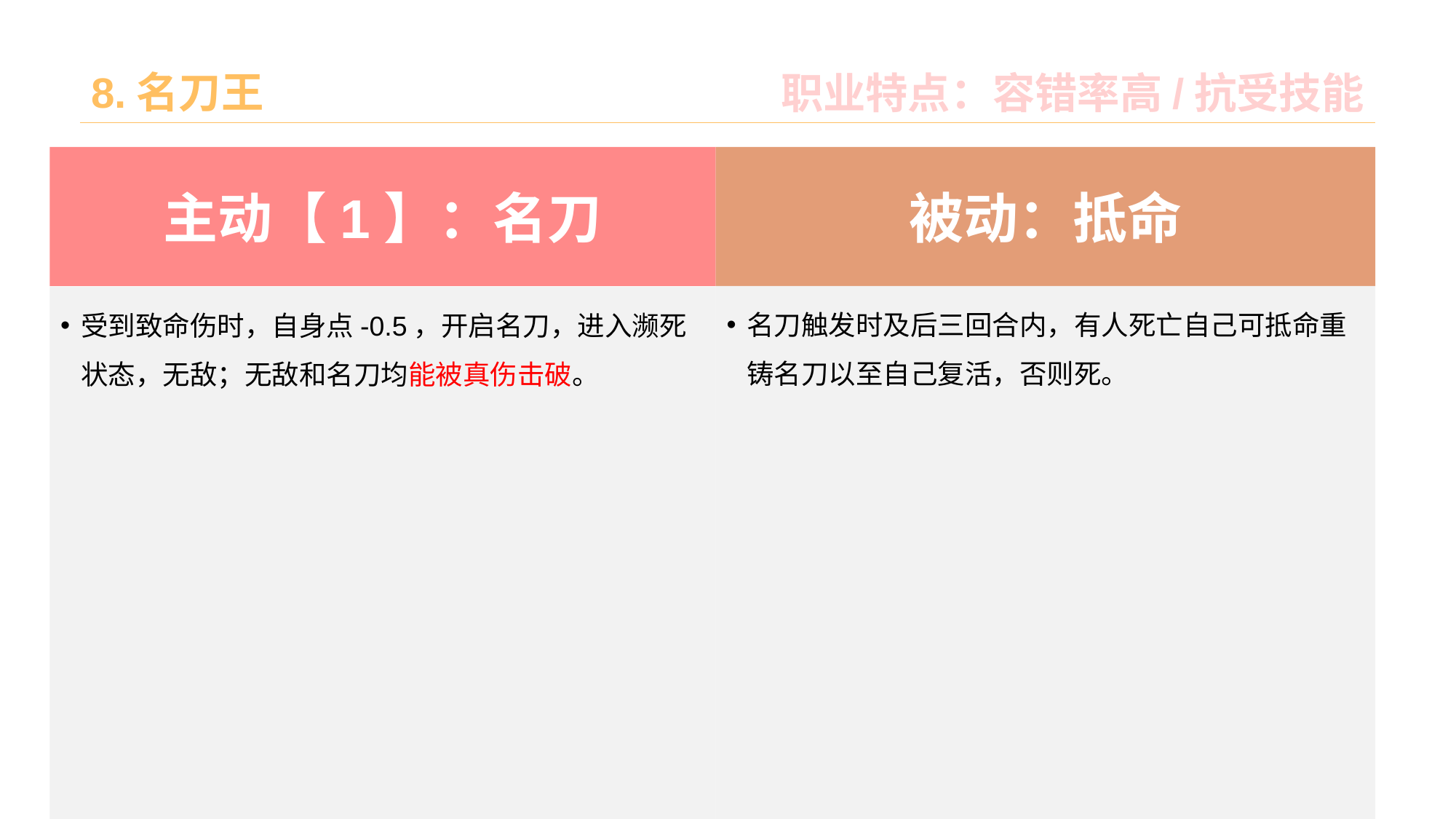

# 8.名刀王
职业特点：容错率高/抗受技能
被动：抵命
主动【1】：名刀
名刀触发时及后三回合内，有人死亡自己可抵命重铸名刀以至自己复活，否则死。
受到致命伤时，自身点-0.5，开启名刀，进入濒死状态，无敌；无敌和名刀均能被真伤击破。